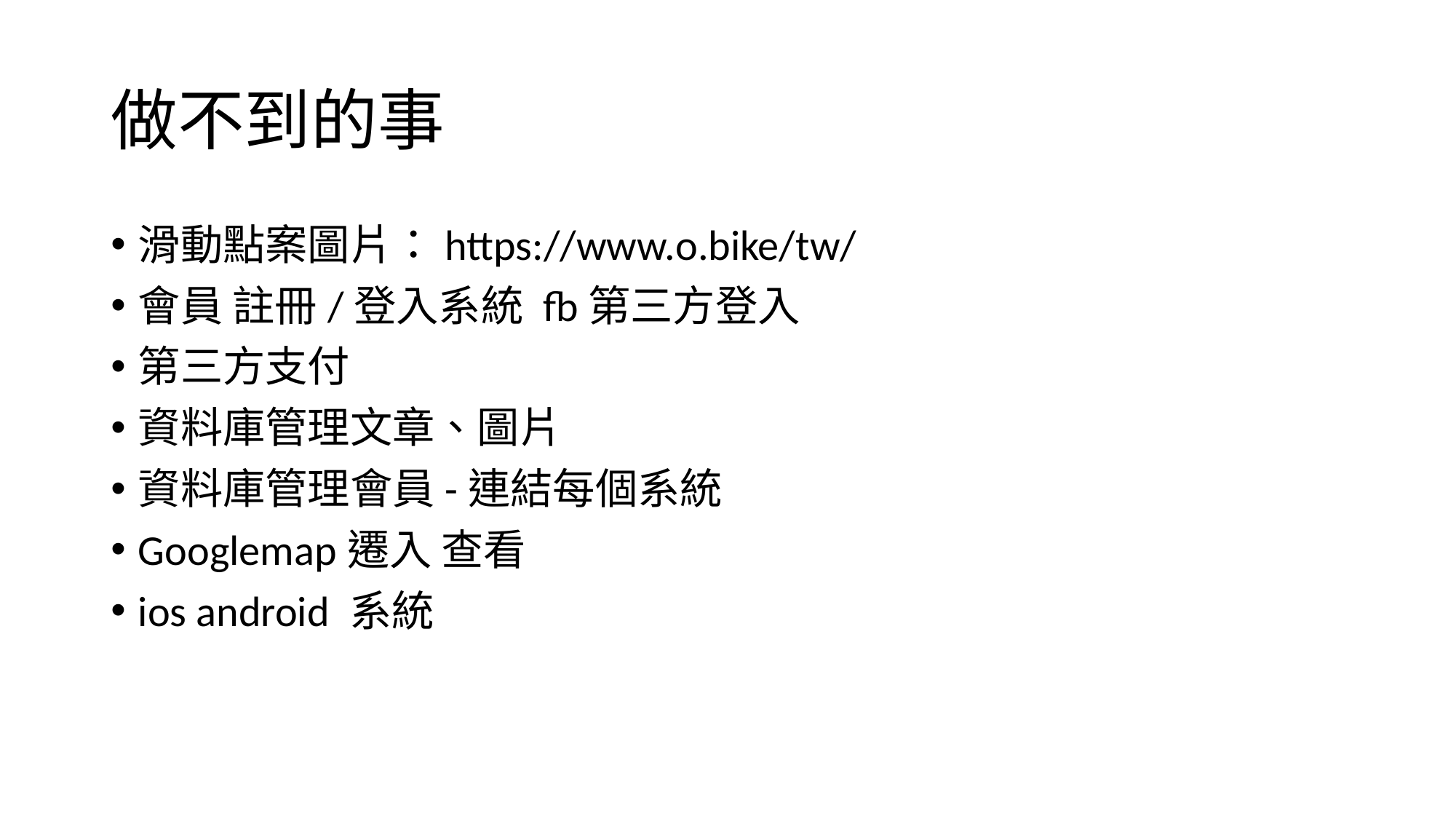

# 做不到的事
滑動點案圖片：https://www.o.bike/tw/
會員 註冊/登入系統 fb第三方登入
第三方支付
資料庫管理文章、圖片
資料庫管理會員-連結每個系統
Googlemap遷入 查看
ios android 系統